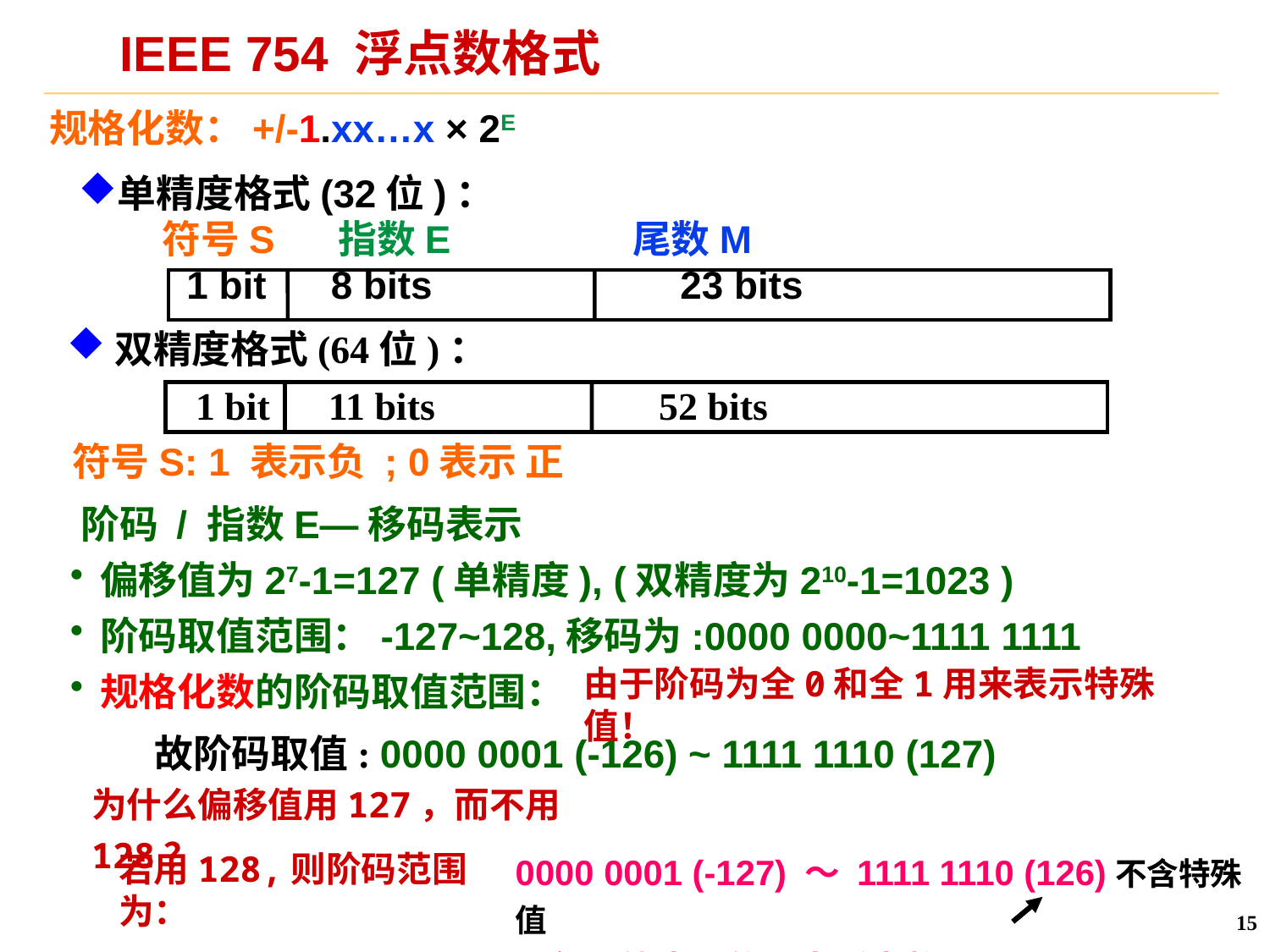

# IEEE 754 浮点数格式
规格化数：+/-1.xx…x × 2E

单精度格式(32位)：
	   符号S     指数E                尾数M
          1 bit      8 bits                       23 bits

双精度格式(64位)：
1 bit      11 bits                       52 bits

符号S: 1 表示负 ; 0表示 正
    阶码 / 指数E—移码表示
偏移值为27-1=127 (单精度), (双精度为210-1=1023 )
阶码取值范围：-127~128,移码为:0000 0000~1111 1111
规格化数的阶码取值范围：
由于阶码为全0和全1用来表示特殊值！
故阶码取值: 0000 0001 (-126) ~ 1111 1110 (127)
为什么偏移值用127，而不用128？
0000 0001 (-127) ～ 1111 1110 (126)不含特殊值
显然，能表示的最大浮点数小了
若用128,则阶码范围为：
15